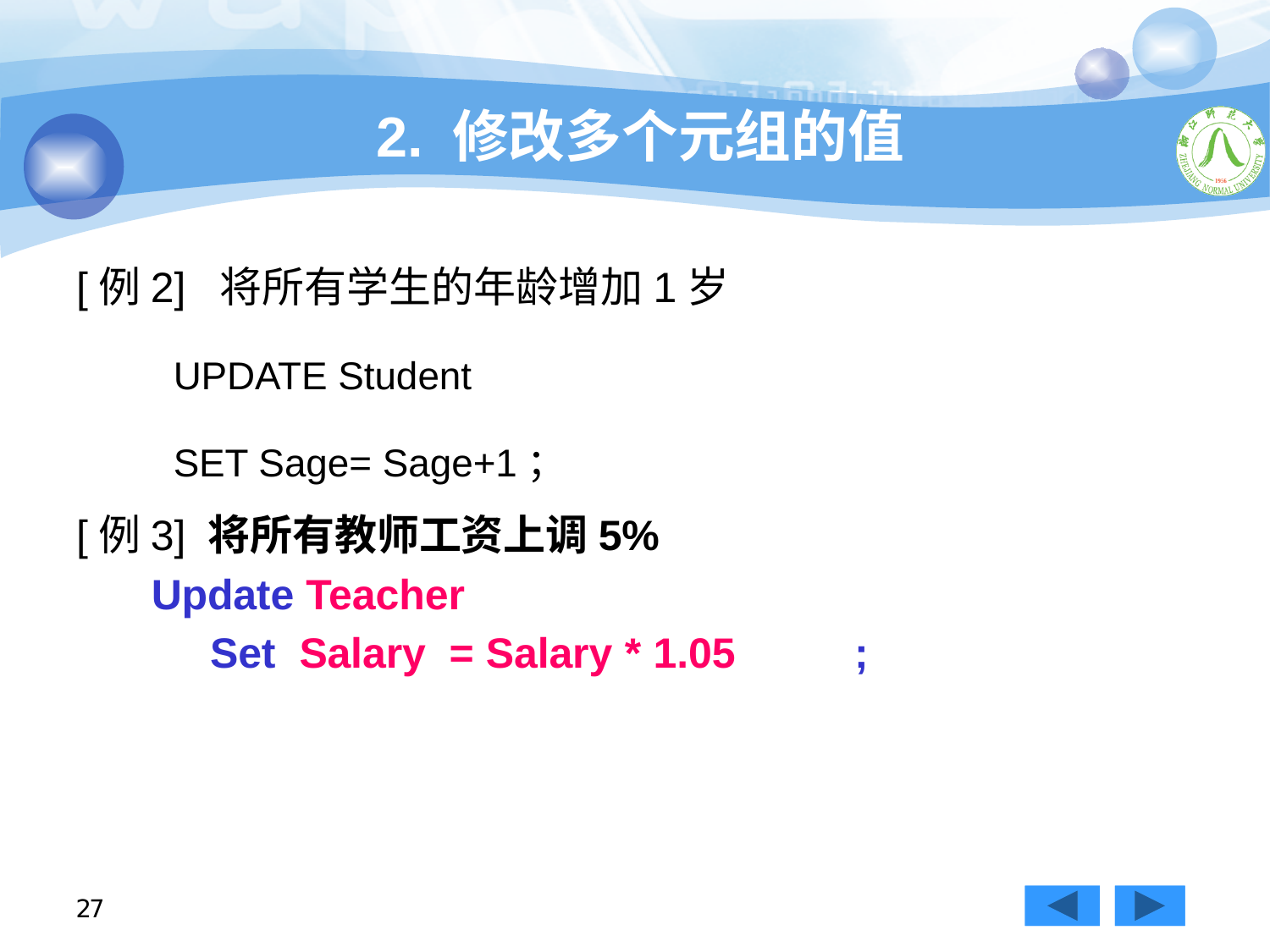

# 2. 修改多个元组的值
[例2]  将所有学生的年龄增加1岁
         UPDATE Student
         SET Sage= Sage+1；
[例3] 将所有教师工资上调5%
     Update Teacher
          Set  Salary  = Salary * 1.05	;

27